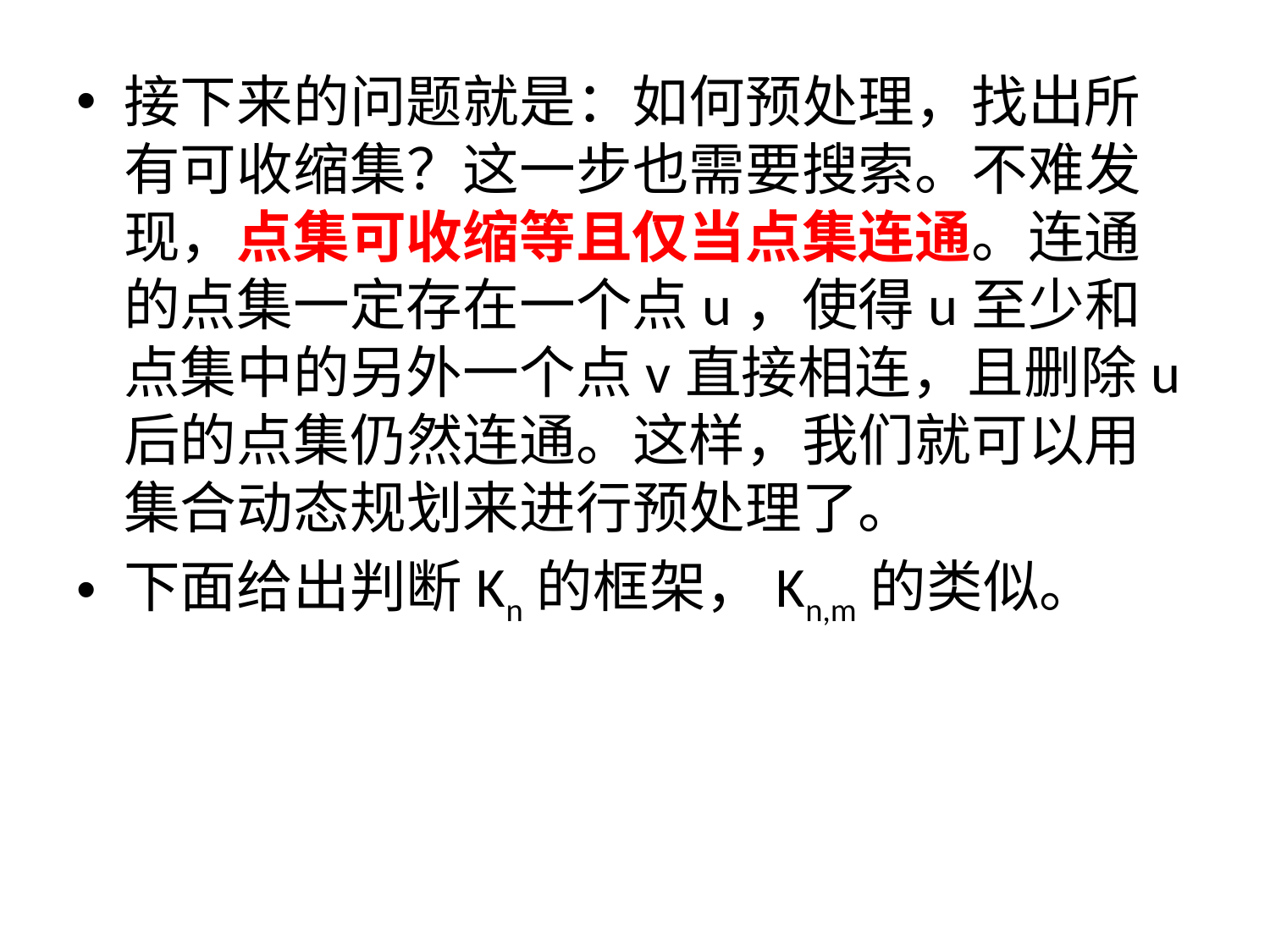

接下来的问题就是：如何预处理，找出所有可收缩集？这一步也需要搜索。不难发现，点集可收缩等且仅当点集连通。连通的点集一定存在一个点u，使得u至少和点集中的另外一个点v直接相连，且删除u后的点集仍然连通。这样，我们就可以用集合动态规划来进行预处理了。
下面给出判断Kn的框架，Kn,m的类似。